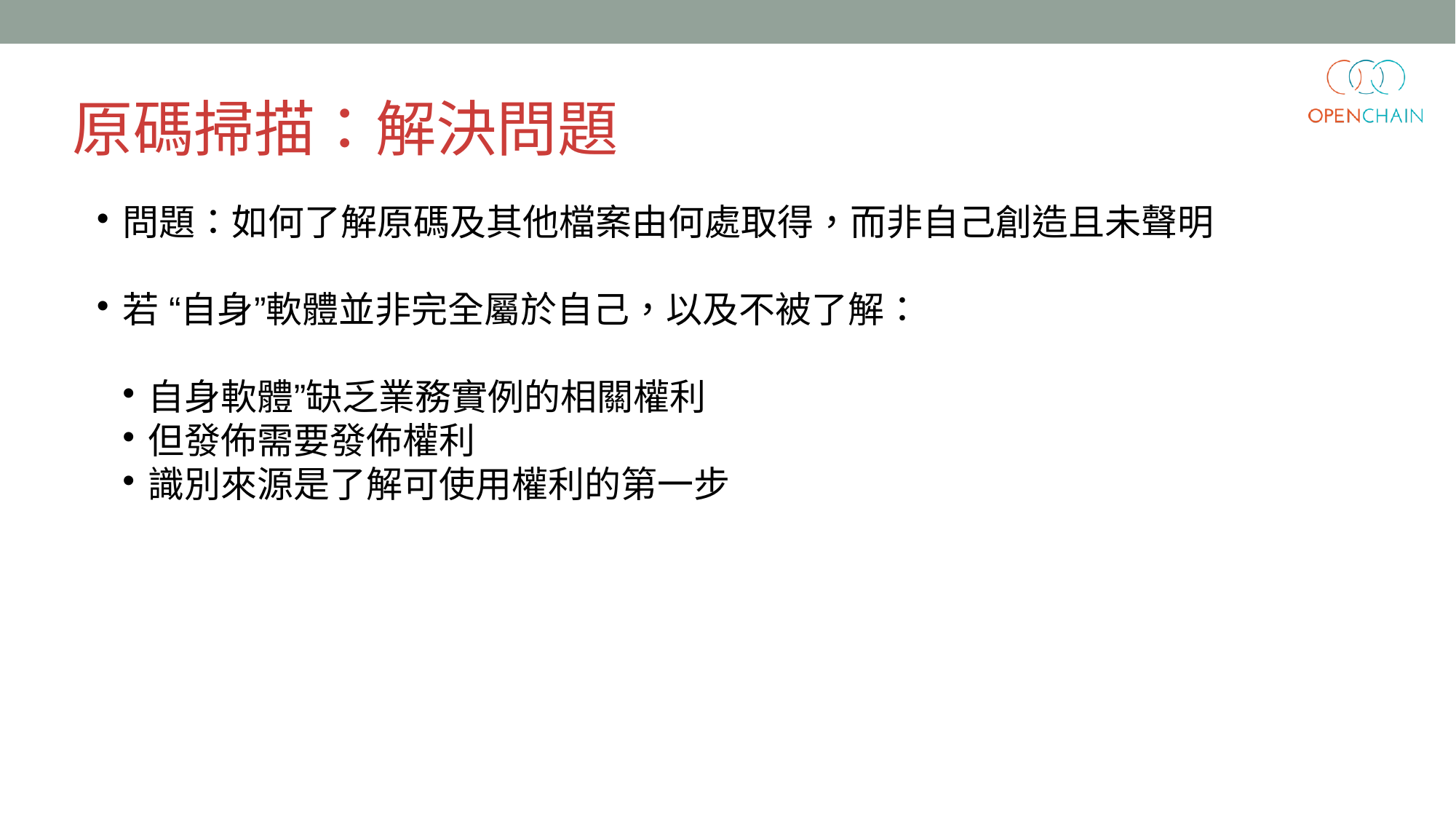

原碼掃描：解決問題
問題：如何了解原碼及其他檔案由何處取得，而非自己創造且未聲明

若 “自身”軟體並非完全屬於自己，以及不被了解：
自身軟體”缺乏業務實例的相關權利
但發佈需要發佈權利
識別來源是了解可使用權利的第一步